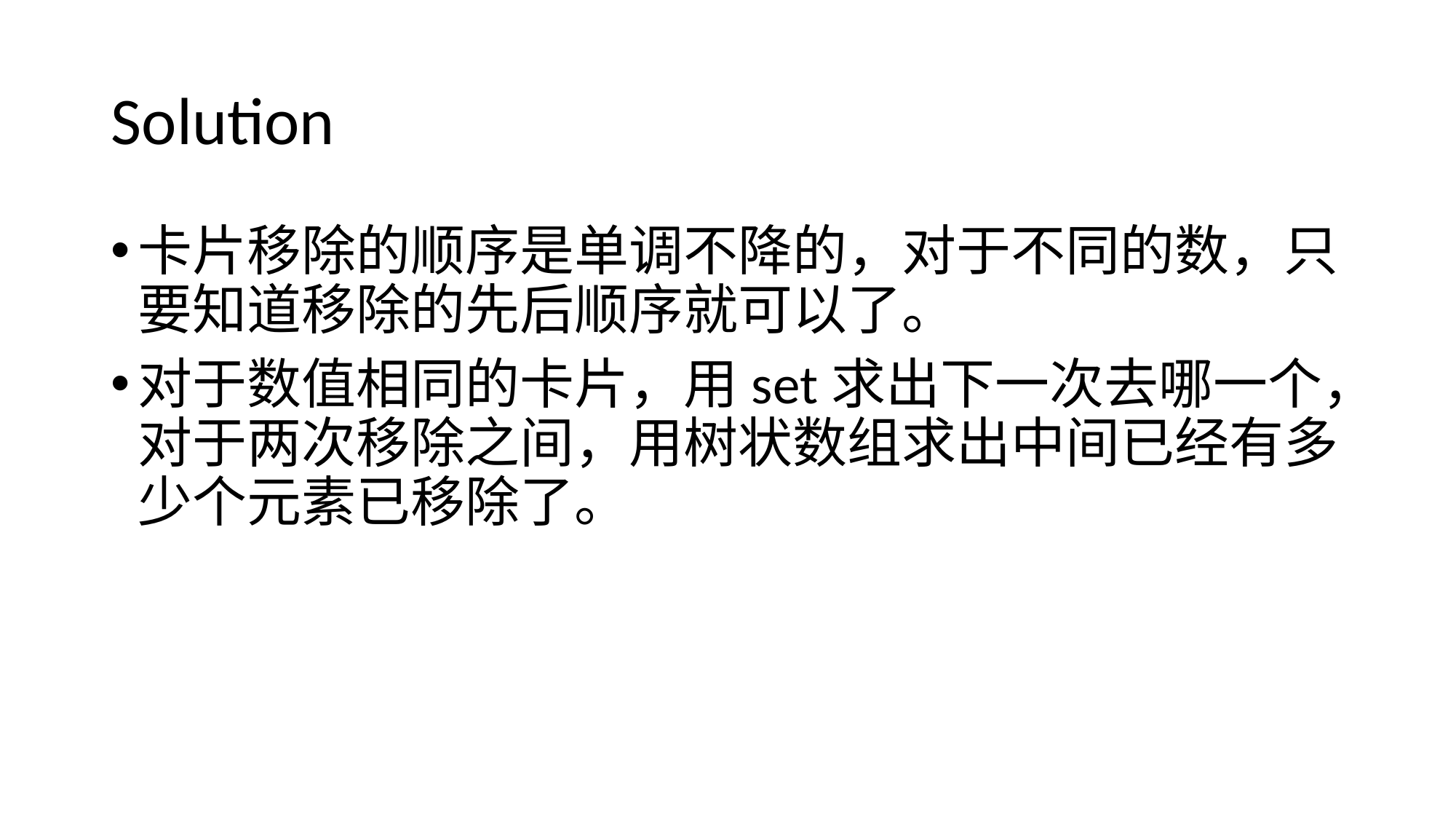

# Solution
卡片移除的顺序是单调不降的，对于不同的数，只要知道移除的先后顺序就可以了。
对于数值相同的卡片，用set求出下一次去哪一个，对于两次移除之间，用树状数组求出中间已经有多少个元素已移除了。